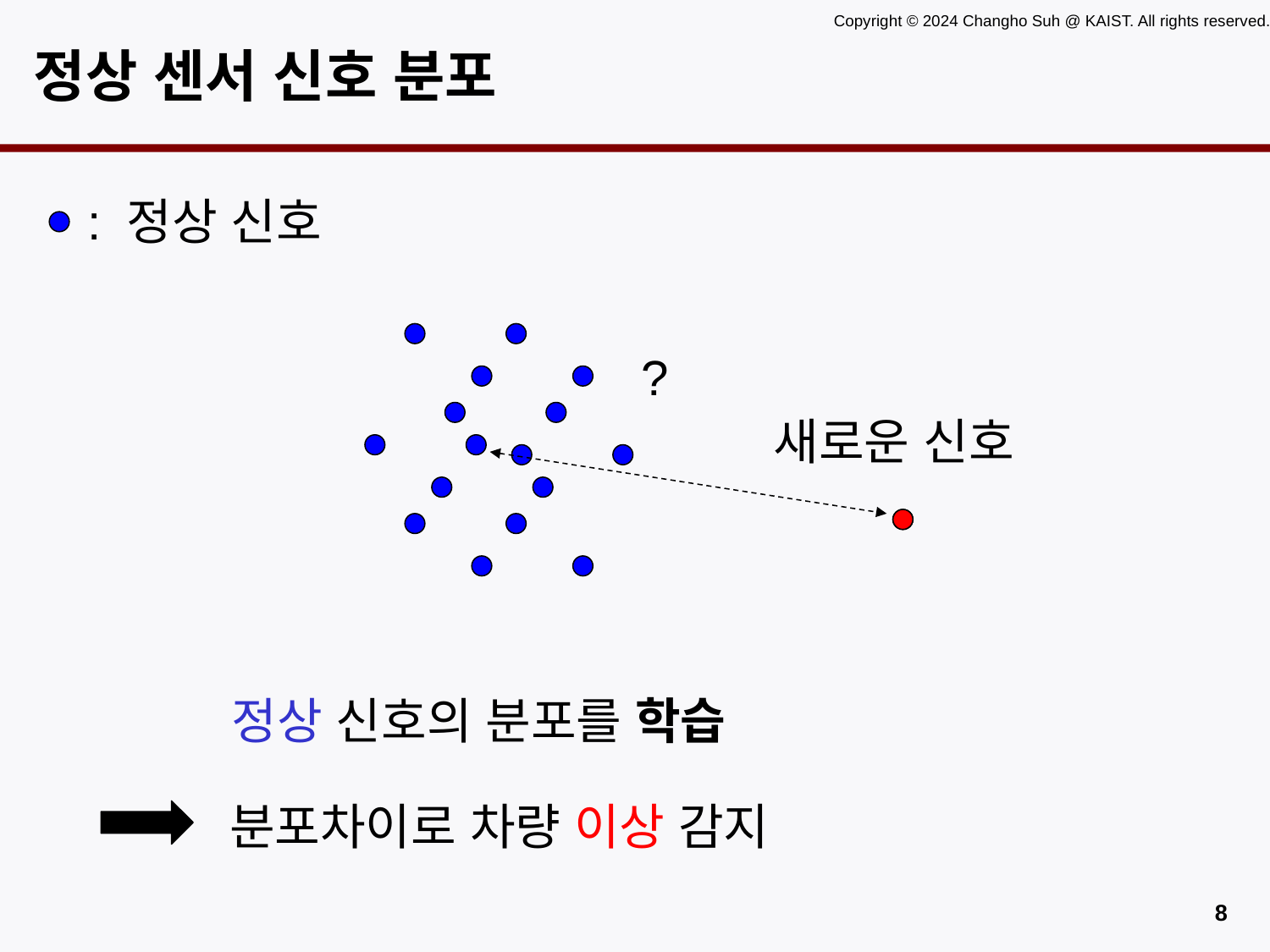

# 정상 센서 신호 분포
: 정상 신호

?

새로운 신호

정상 신호의 분포를 학습

분포차이로 차량 이상 감지

8